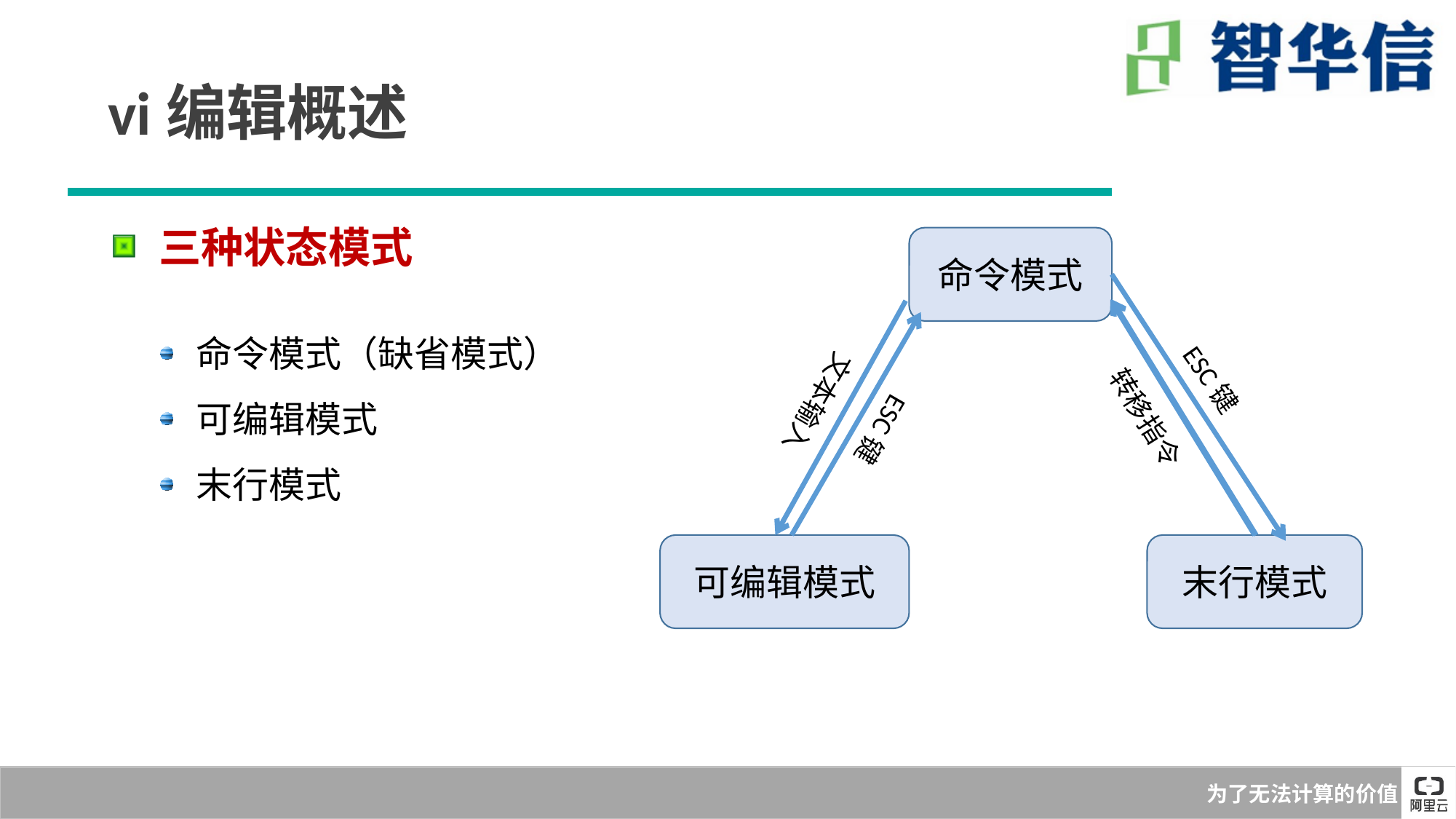

vi编辑概述
 三种状态模式
命令模式
  ESC键
文本输入
转移指令
  ESC键
可编辑模式
末行模式
 命令模式（缺省模式）
 可编辑模式
 末行模式